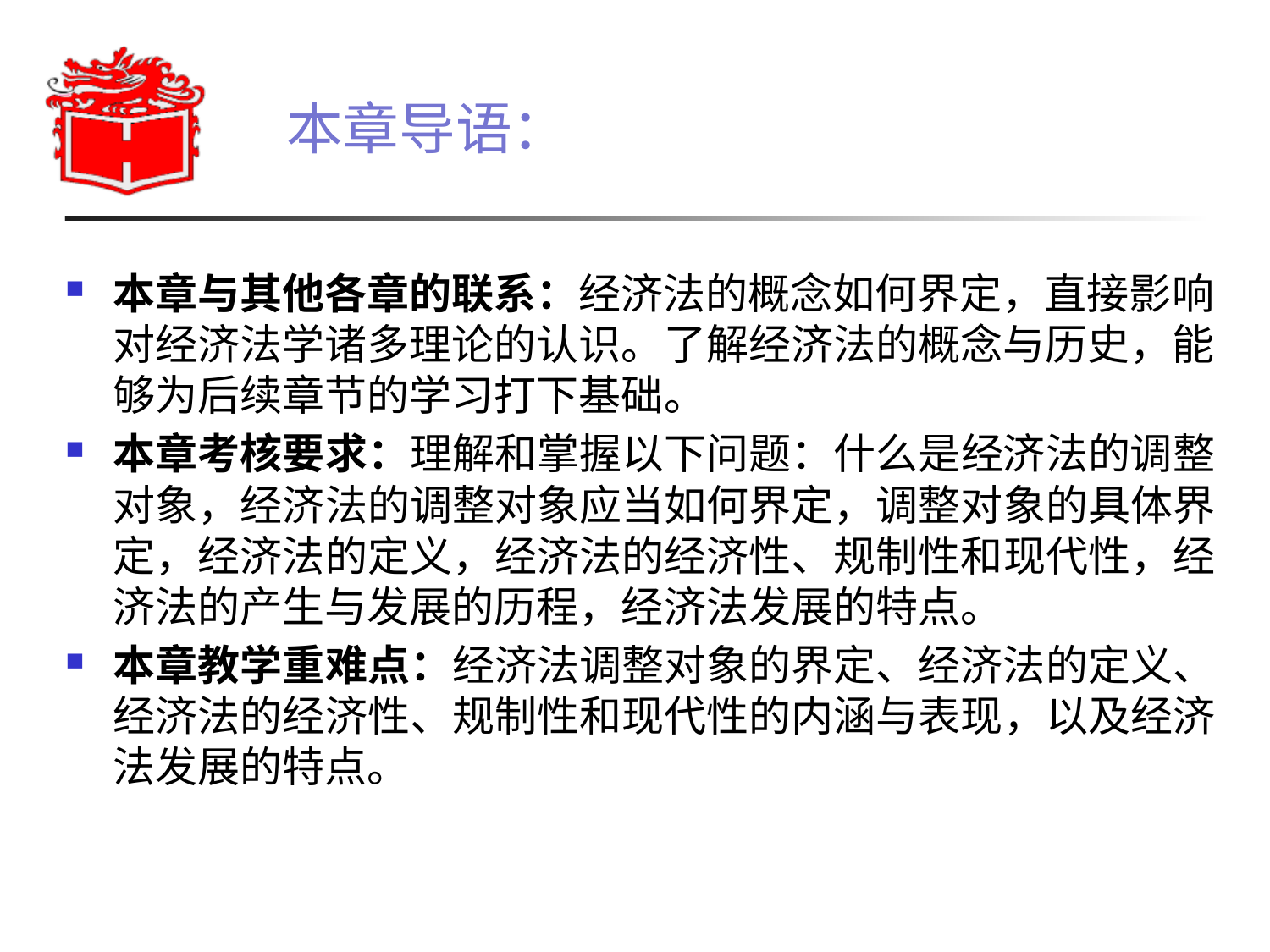

# 本章导语：

本章与其他各章的联系：经济法的概念如何界定，直接影响对经济法学诸多理论的认识。了解经济法的概念与历史，能够为后续章节的学习打下基础。
本章考核要求：理解和掌握以下问题：什么是经济法的调整对象，经济法的调整对象应当如何界定，调整对象的具体界定，经济法的定义，经济法的经济性、规制性和现代性，经济法的产生与发展的历程，经济法发展的特点。
本章教学重难点：经济法调整对象的界定、经济法的定义、经济法的经济性、规制性和现代性的内涵与表现，以及经济法发展的特点。